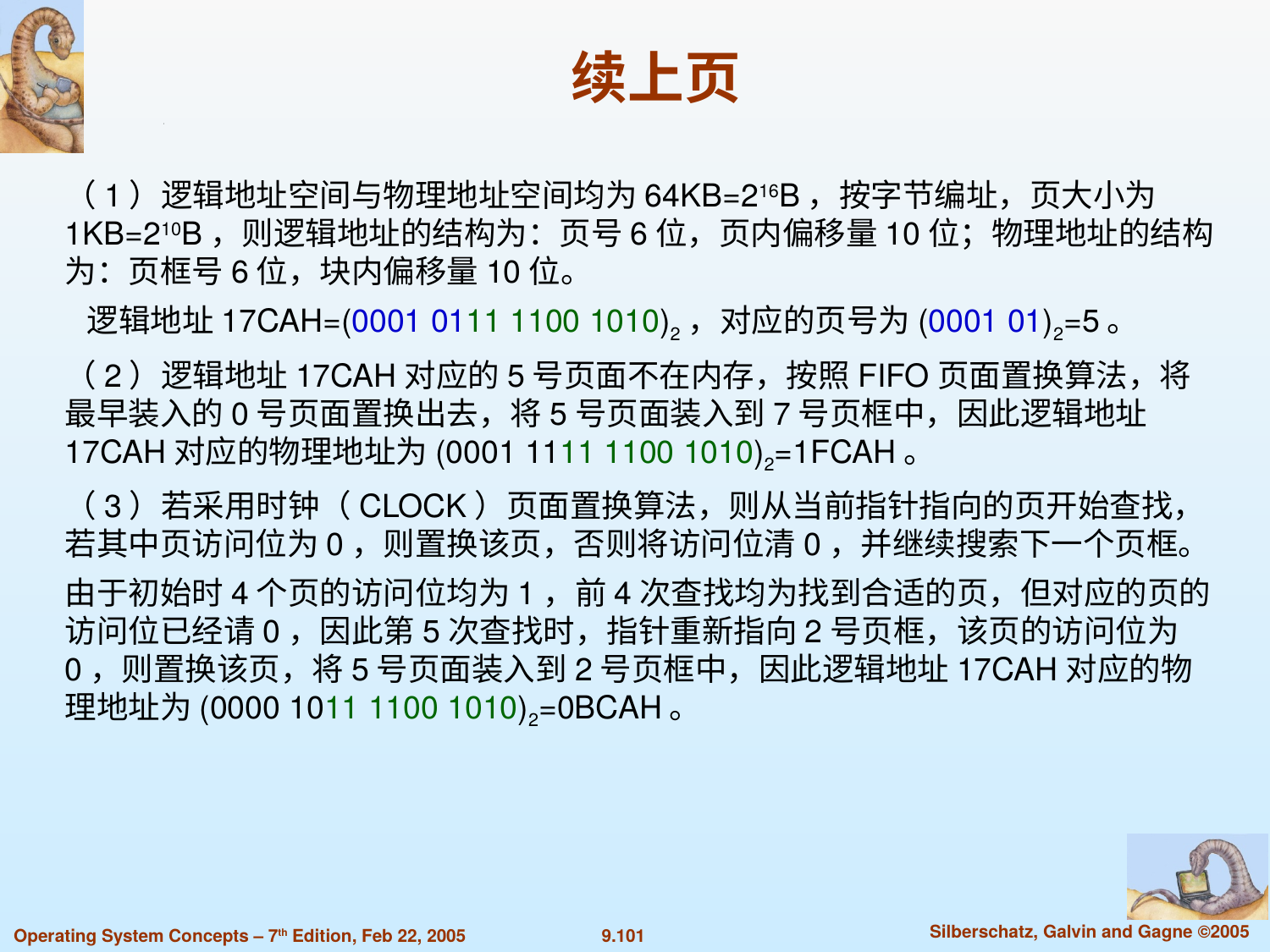

续上页
（1）逻辑地址空间与物理地址空间均为64KB=216B，按字节编址，页大小为1KB=210B，则逻辑地址的结构为：页号6位，页内偏移量10位；物理地址的结构为：页框号6位，块内偏移量10位。
  逻辑地址17CAH=(0001 0111 1100 1010)2，对应的页号为(0001 01)2=5。
（2）逻辑地址17CAH对应的5号页面不在内存，按照FIFO页面置换算法，将最早装入的0号页面置换出去，将5号页面装入到7号页框中，因此逻辑地址17CAH对应的物理地址为(0001 1111 1100 1010)2=1FCAH。
（3）若采用时钟（CLOCK）页面置换算法，则从当前指针指向的页开始查找，若其中页访问位为0，则置换该页，否则将访问位清0，并继续搜索下一个页框。
由于初始时4个页的访问位均为1，前4次查找均为找到合适的页，但对应的页的访问位已经请0，因此第5次查找时，指针重新指向2号页框，该页的访问位为0，则置换该页，将5号页面装入到2号页框中，因此逻辑地址17CAH对应的物理地址为(0000 1011 1100 1010)2=0BCAH。